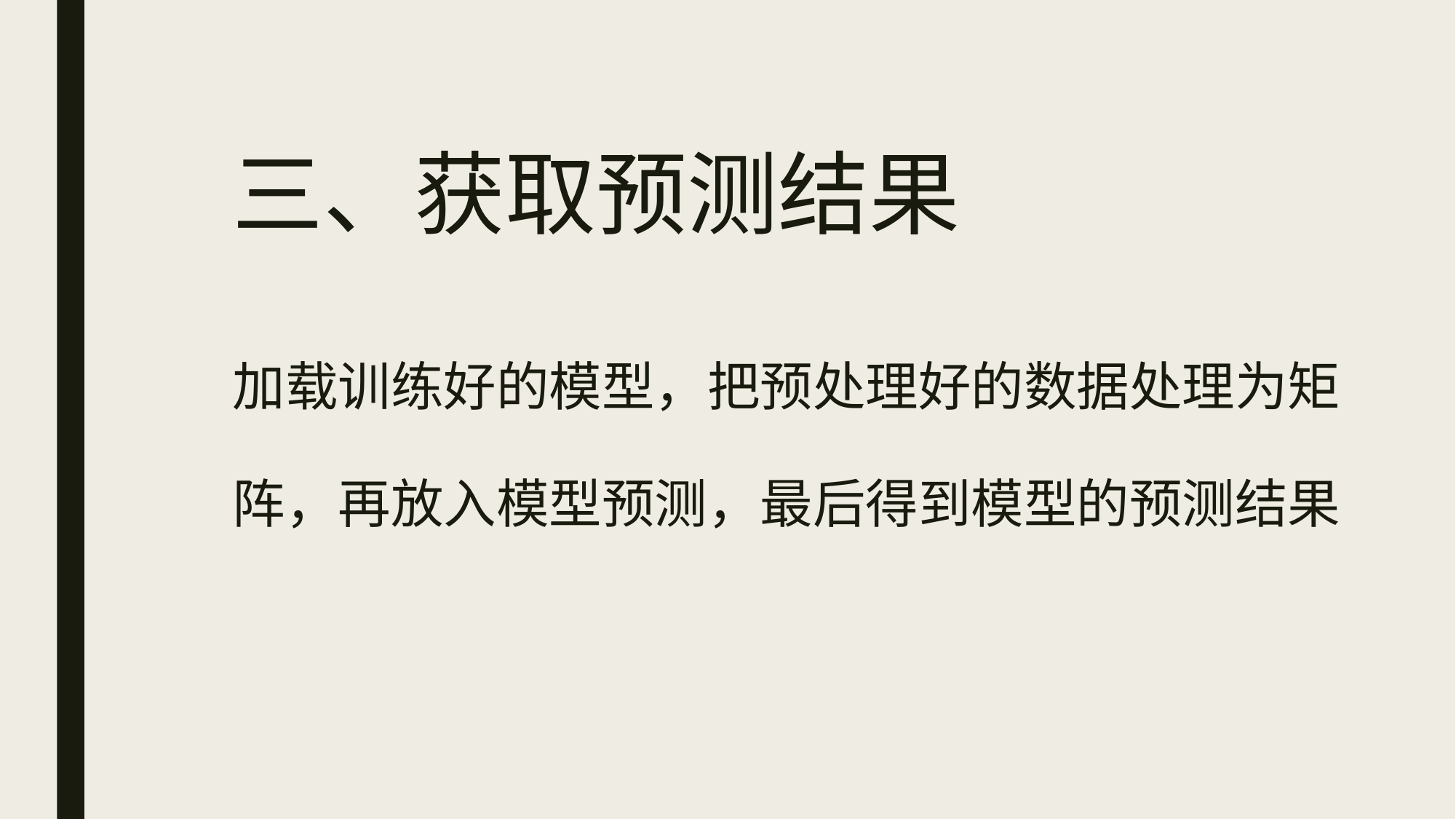

# 三、获取预测结果
加载训练好的模型，把预处理好的数据处理为矩阵，再放入模型预测，最后得到模型的预测结果